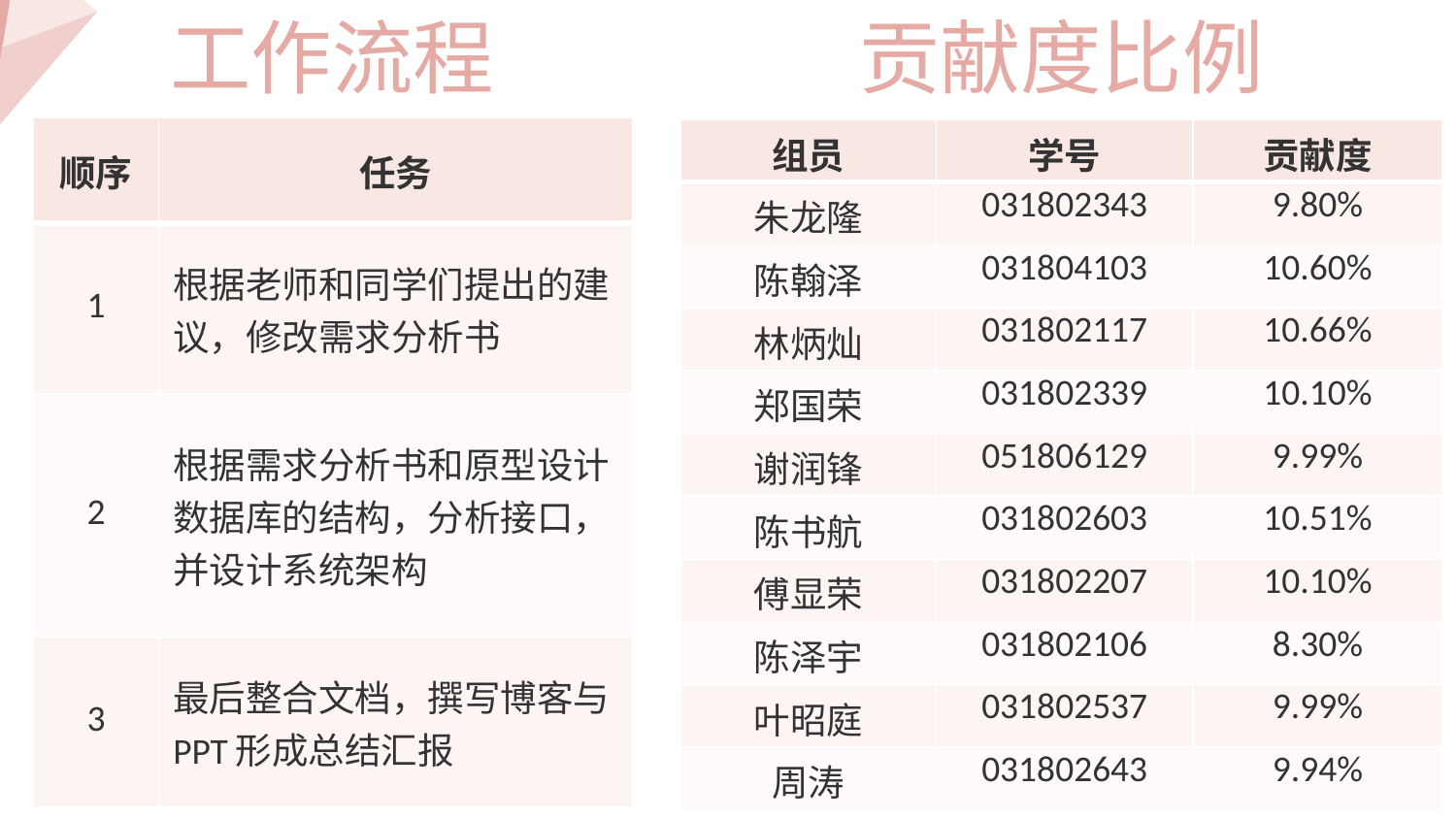

工作流程
贡献度比例
| 顺序 | 任务 |
| --- | --- |
| 1 | 根据老师和同学们提出的建议，修改需求分析书 |
| 2 | 根据需求分析书和原型设计数据库的结构，分析接口，并设计系统架构 |
| 3 | 最后整合文档，撰写博客与PPT形成总结汇报 |
| 组员 | 学号 | 贡献度 |
| --- | --- | --- |
| 朱龙隆 | 031802343 | 9.80% |
| 陈翰泽 | 031804103 | 10.60% |
| 林炳灿 | 031802117 | 10.66% |
| 郑国荣 | 031802339 | 10.10% |
| 谢润锋 | 051806129 | 9.99% |
| 陈书航 | 031802603 | 10.51% |
| 傅显荣 | 031802207 | 10.10% |
| 陈泽宇 | 031802106 | 8.30% |
| 叶昭庭 | 031802537 | 9.99% |
| 周涛 | 031802643 | 9.94% |